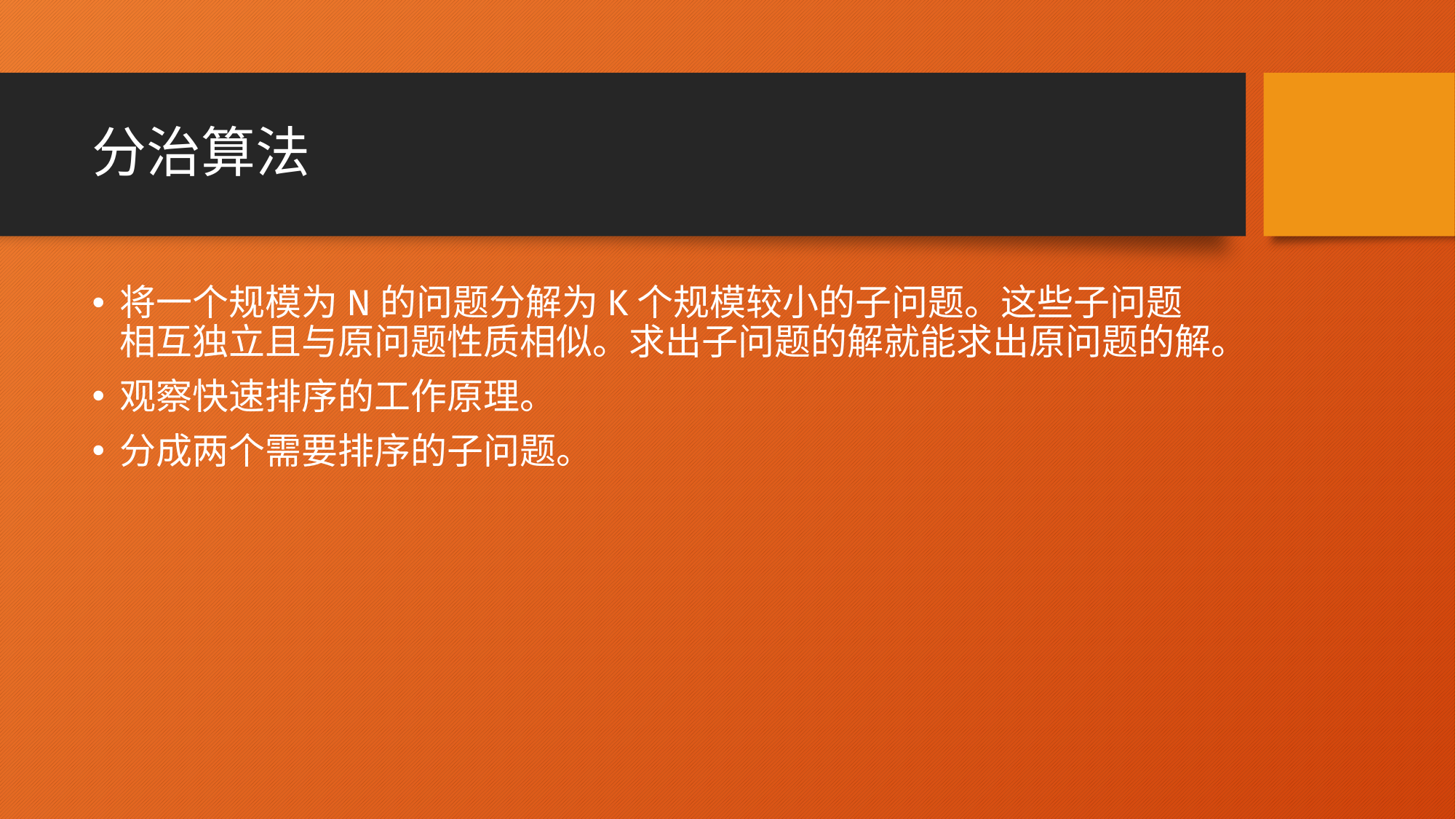

# 分治算法
将一个规模为N的问题分解为K个规模较小的子问题。这些子问题相互独立且与原问题性质相似。求出子问题的解就能求出原问题的解。
观察快速排序的工作原理。
分成两个需要排序的子问题。